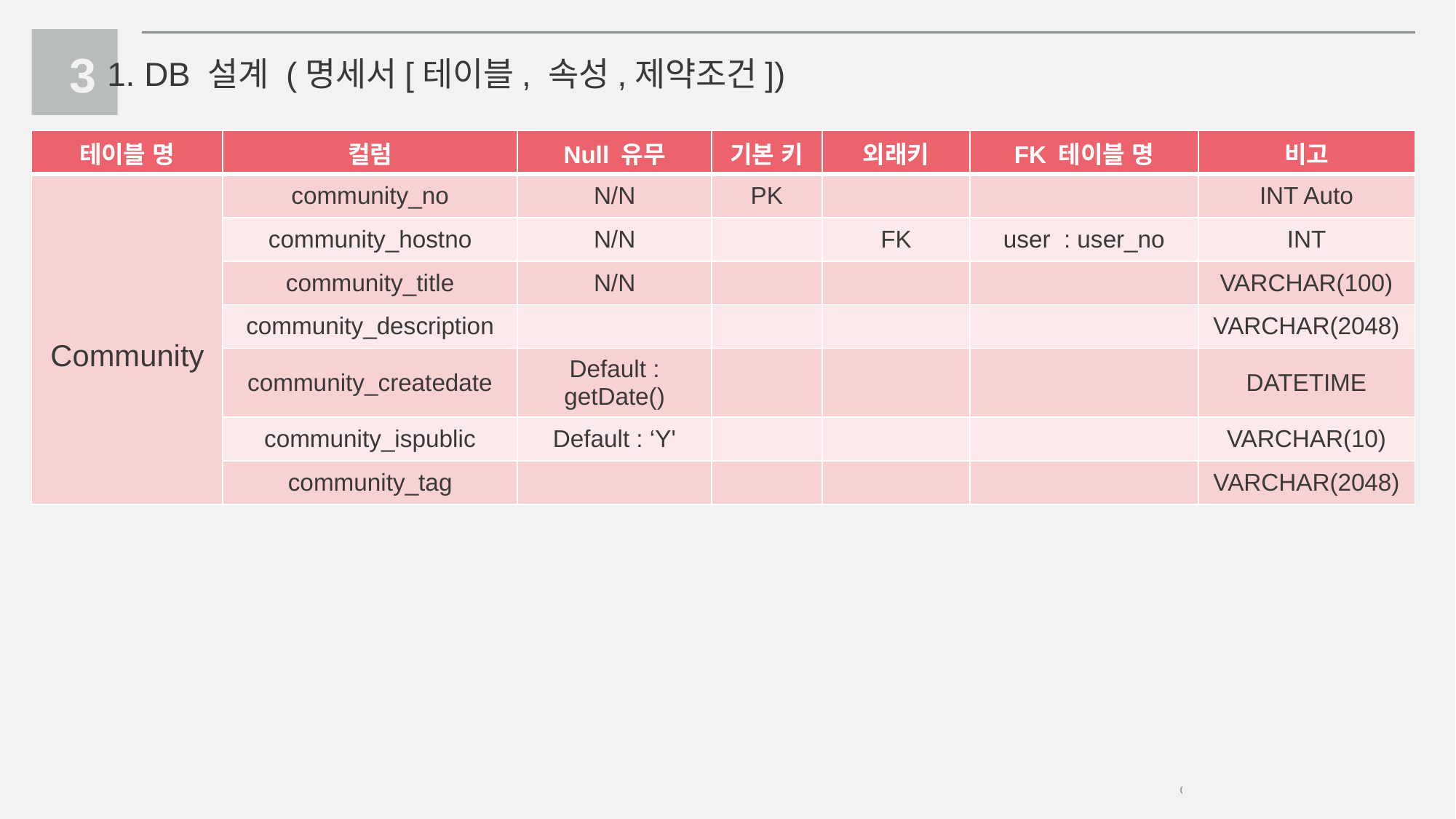

3
1. DB 설계 (명세서[테이블, 속성,제약조건])
| 테이블 명 | 컬럼 | Null 유무 | 기본 키 | 외래키 | FK 테이블 명 | 비고 |
| --- | --- | --- | --- | --- | --- | --- |
| Community | community\_no | N/N | PK |  |  | INT Auto |
|  | community\_hostno | N/N |  | FK | user : user\_no | INT |
|  | community\_title | N/N |  |  |  | VARCHAR(100) |
|  | community\_description |  |  |  |  | VARCHAR(2048) |
|  | community\_createdate | Default : getDate() |  |  |  | DATETIME |
|  | community\_ispublic | Default : ‘Y' |  |  |  | VARCHAR(10) |
|  | community\_tag |  |  |  |  | VARCHAR(2048) |